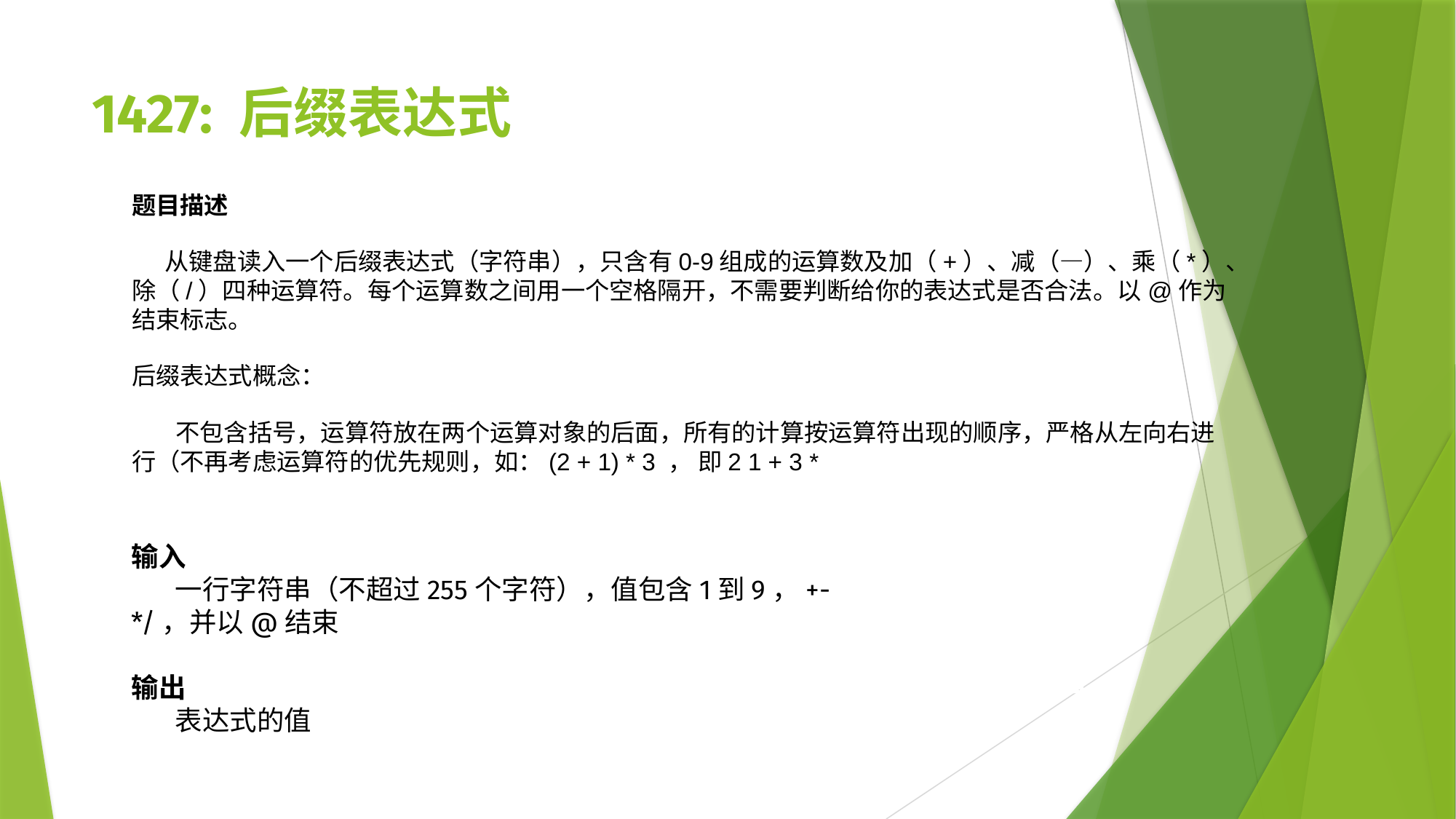

# 1427: 后缀表达式
题目描述
     从键盘读入一个后缀表达式（字符串），只含有0-9组成的运算数及加（+）、减（—）、乘（*）、除（/）四种运算符。每个运算数之间用一个空格隔开，不需要判断给你的表达式是否合法。以@作为结束标志。
后缀表达式概念：
       不包含括号，运算符放在两个运算对象的后面，所有的计算按运算符出现的顺序，严格从左向右进行（不再考虑运算符的优先规则，如：(2 + 1) * 3 ， 即2 1 + 3 *

输入
      一行字符串（不超过255个字符），值包含1到9，+-*/，并以@结束

输出
      表达式的值

样例输入
16 9 4 3 +*-@

样例输出
-47